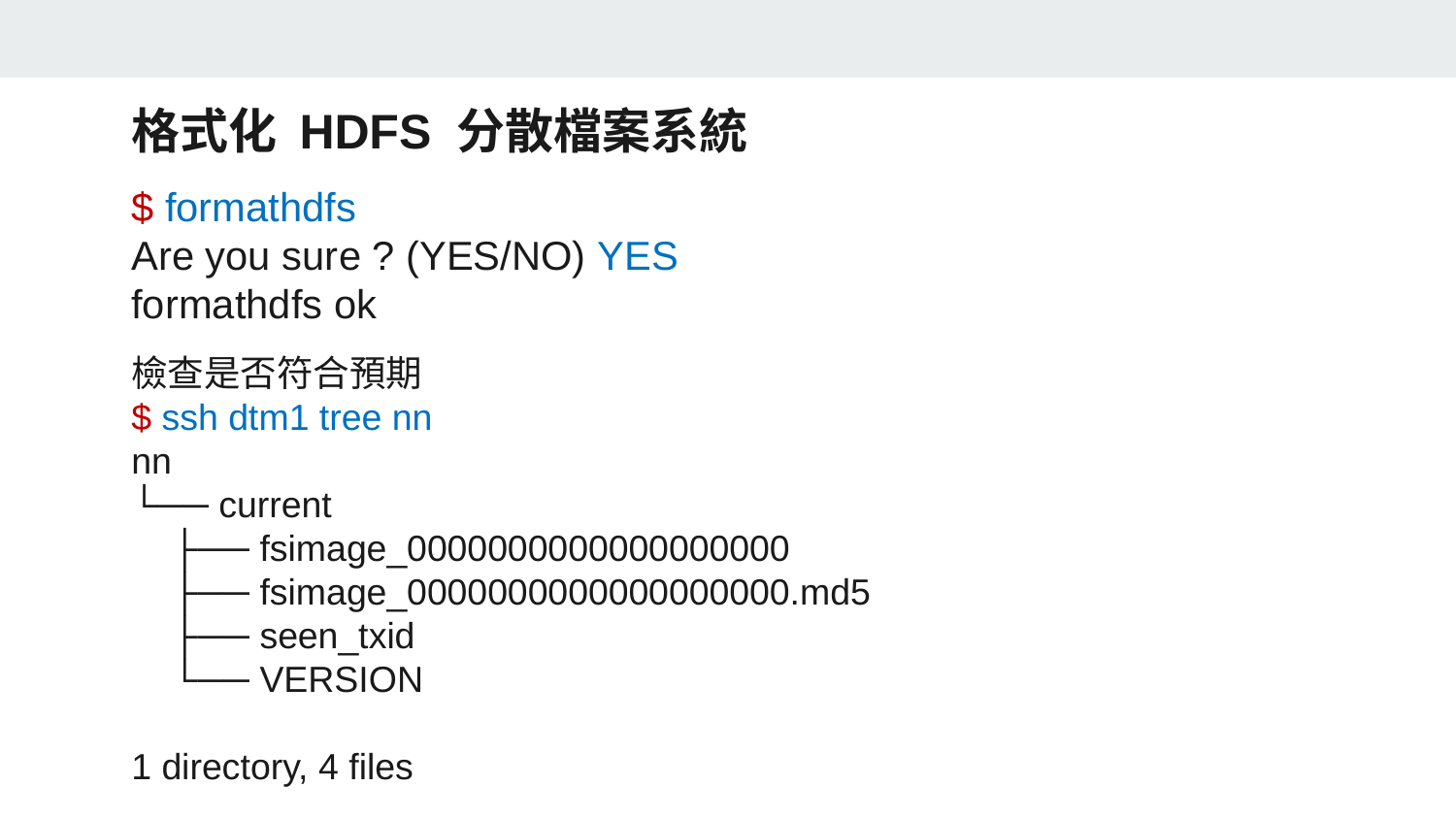

格式化 HDFS 分散檔案系統
$ formathdfs
Are you sure ? (YES/NO) YES
formathdfs ok
檢查是否符合預期
$ ssh dtm1 tree nn
nn
└── current
    ├── fsimage_0000000000000000000
    ├── fsimage_0000000000000000000.md5
    ├── seen_txid
    └── VERSION

1 directory, 4 files